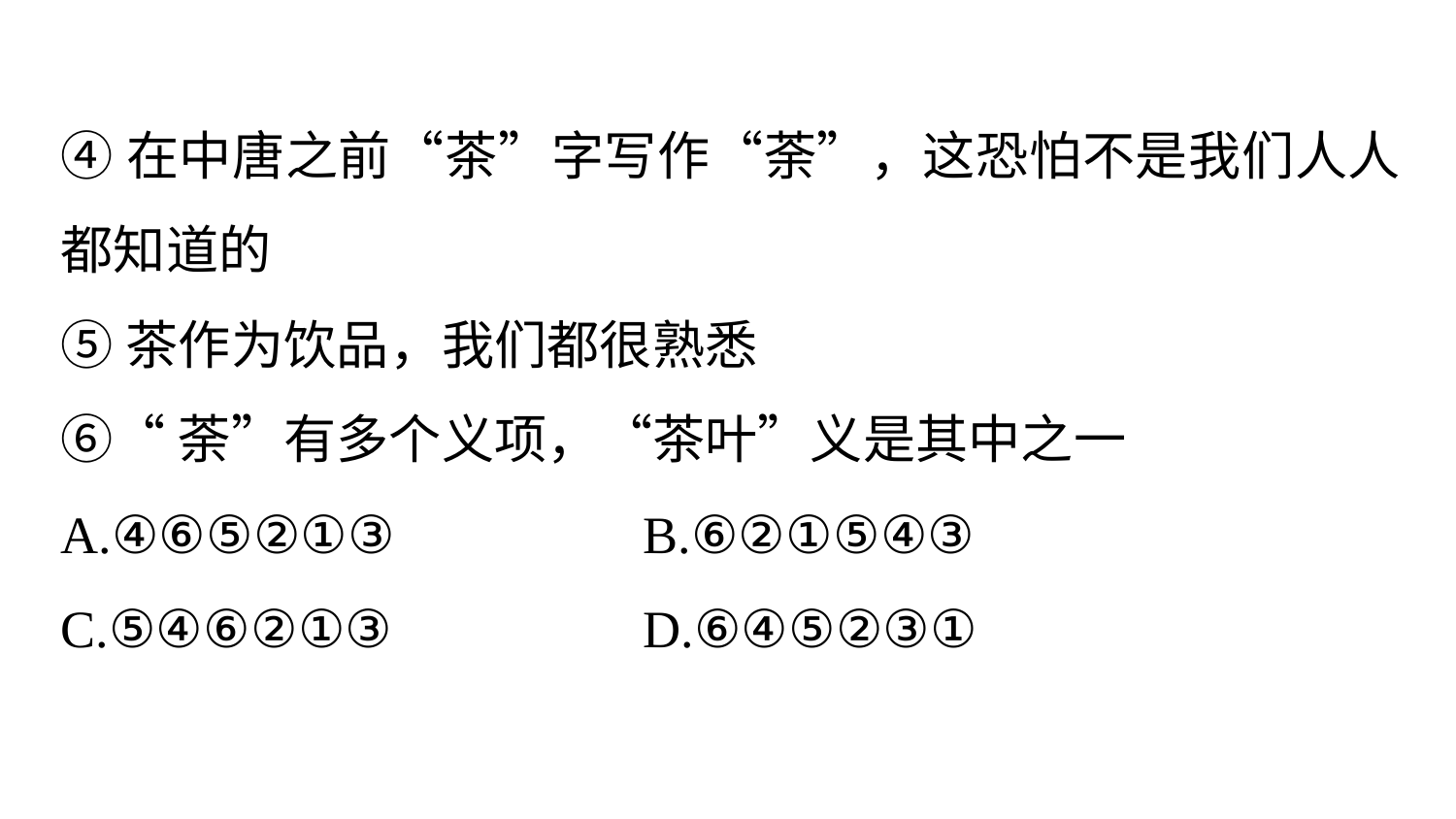

④在中唐之前“茶”字写作“荼”，这恐怕不是我们人人都知道的
⑤茶作为饮品，我们都很熟悉
⑥“荼”有多个义项，“茶叶”义是其中之一
A.④⑥⑤②①③  		B.⑥②①⑤④③
C.⑤④⑥②①③  		D.⑥④⑤②③①